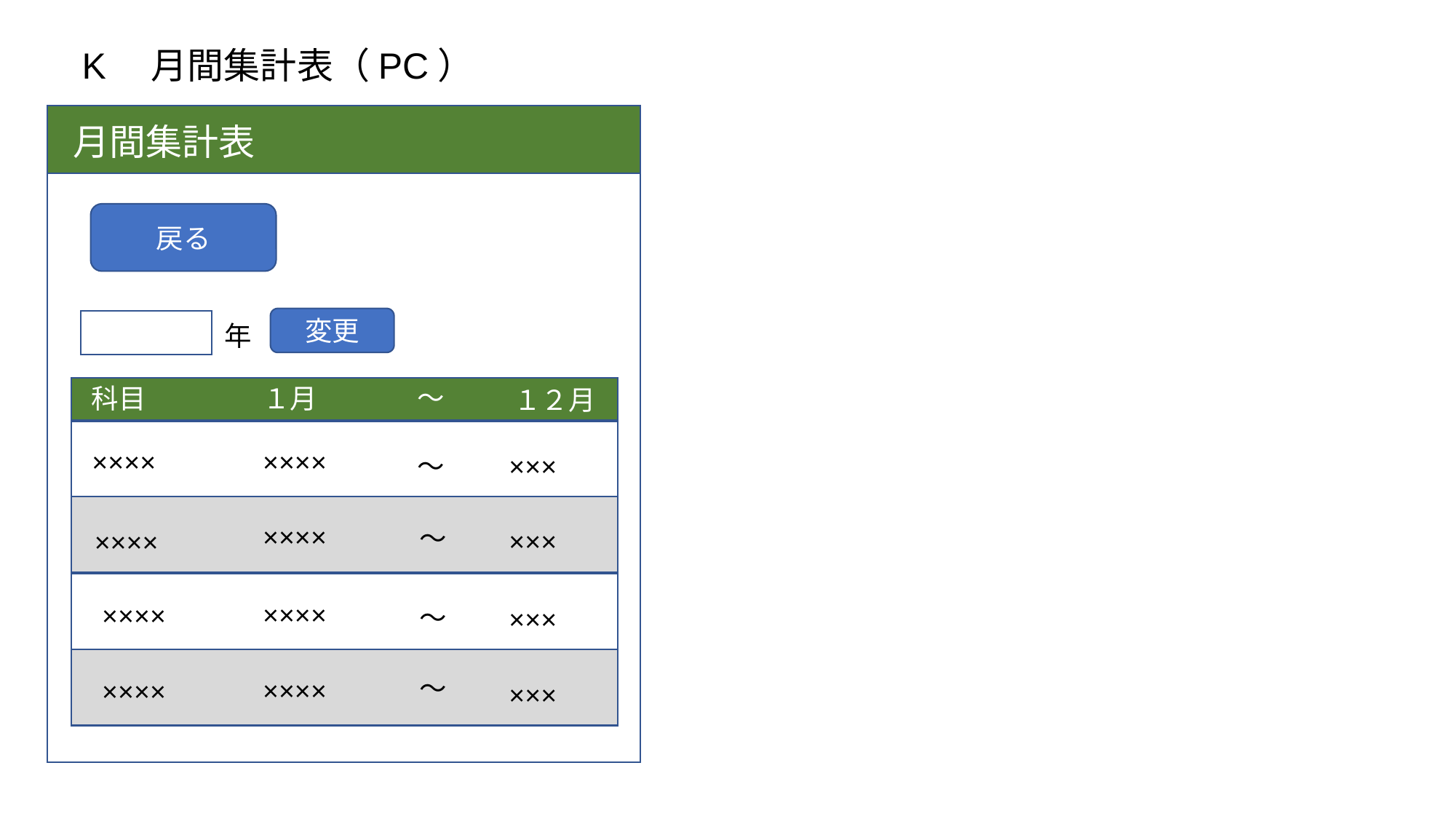

K　月間集計表（PC）

月間集計表
戻る
変更

年
～
科目
１月

１２月

××××
××××
～
×××

××××
～
×××
××××

××××
××××
～
×××

～
××××
××××
×××